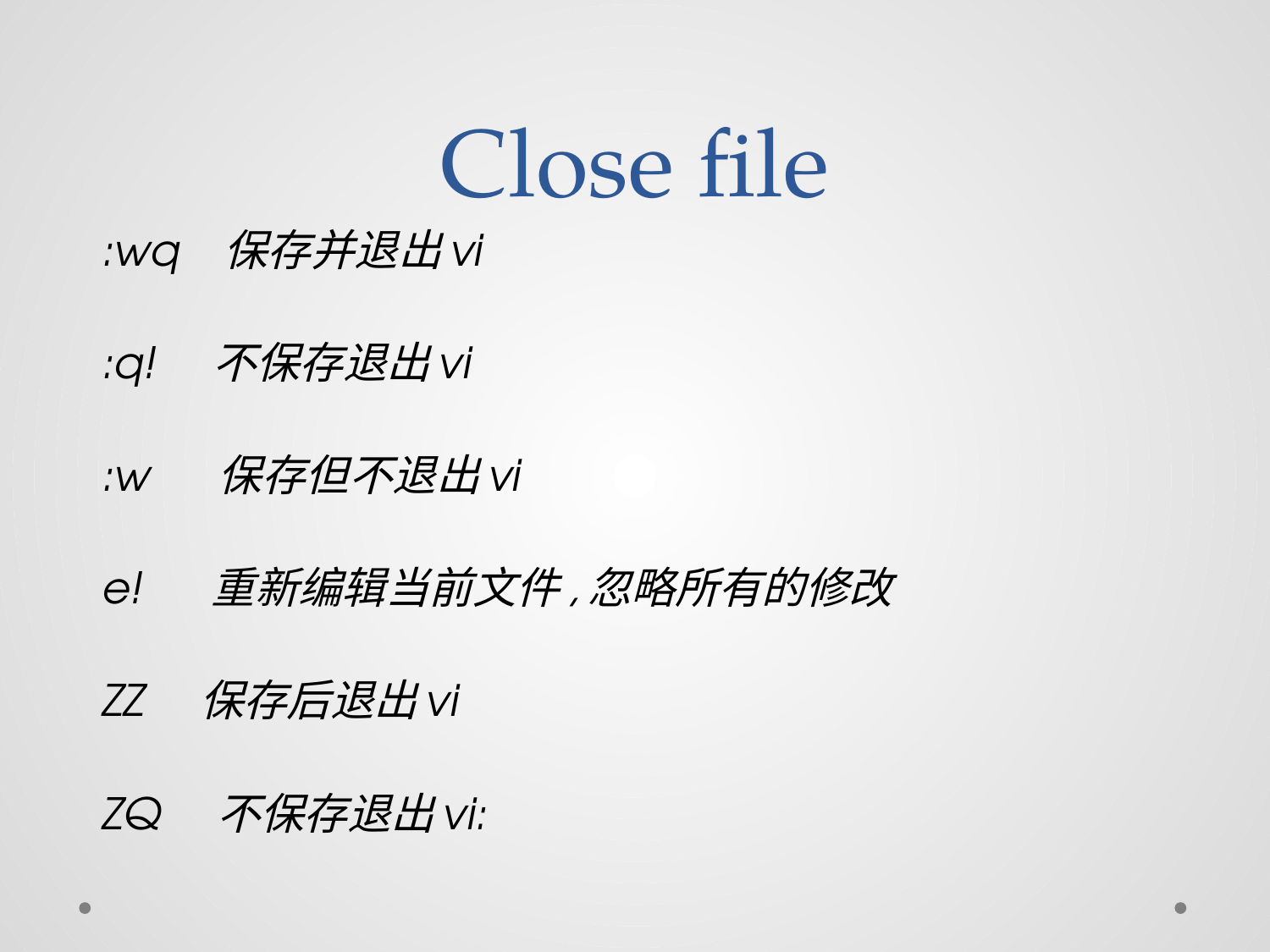

# Close file
:wq   保存并退出vi

:q!    不保存退出vi

:w     保存但不退出vi

e!     重新编辑当前文件,忽略所有的修改

ZZ    保存后退出vi

ZQ    不保存退出vi: